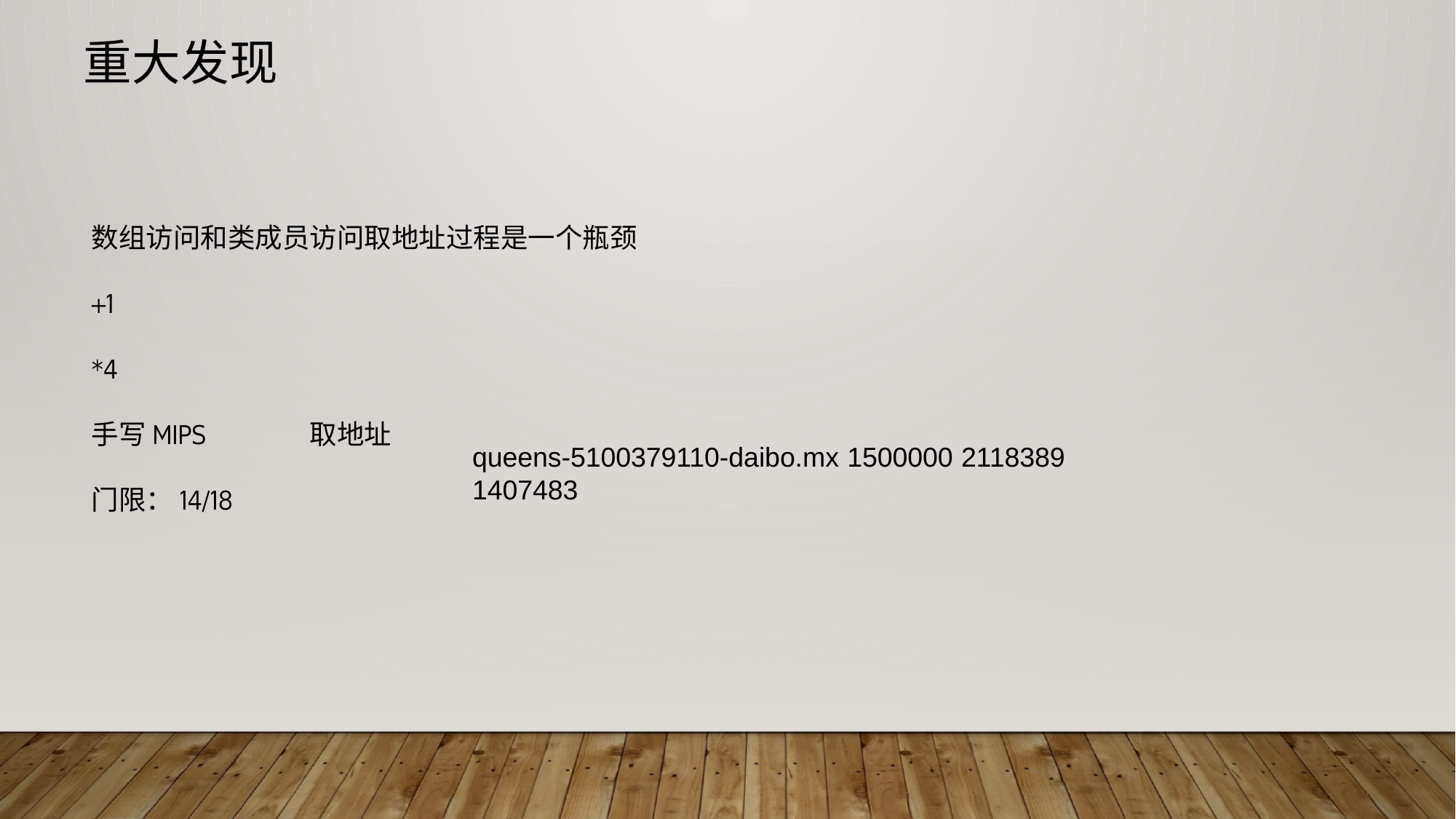

# 重大发现
数组访问和类成员访问取地址过程是一个瓶颈

+1

*4

手写MIPS	取地址

门限：14/18
queens-5100379110-daibo.mx 1500000 2118389 1407483